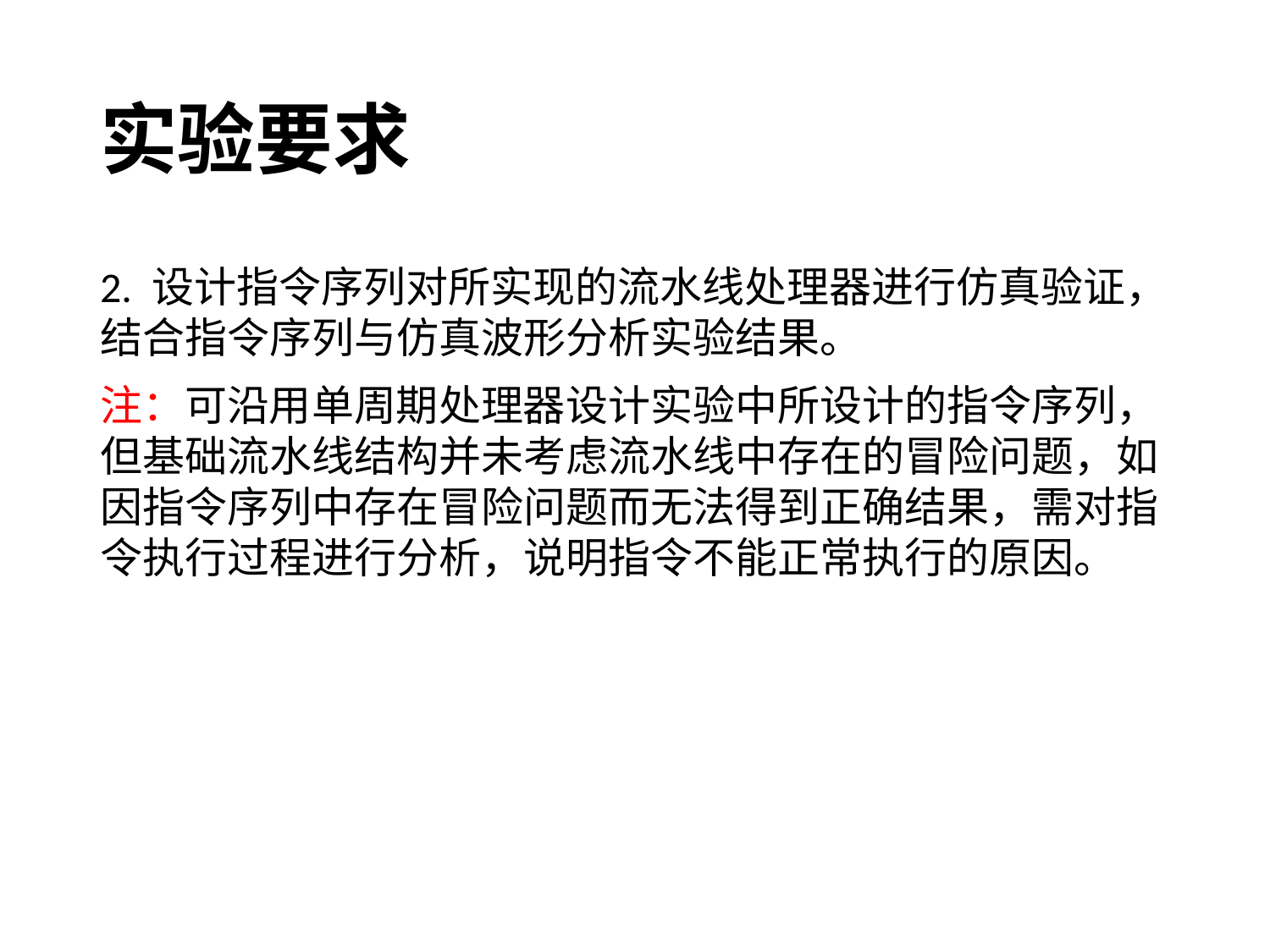

# 实验要求
2. 设计指令序列对所实现的流水线处理器进行仿真验证，结合指令序列与仿真波形分析实验结果。
注：可沿用单周期处理器设计实验中所设计的指令序列，但基础流水线结构并未考虑流水线中存在的冒险问题，如因指令序列中存在冒险问题而无法得到正确结果，需对指令执行过程进行分析，说明指令不能正常执行的原因。